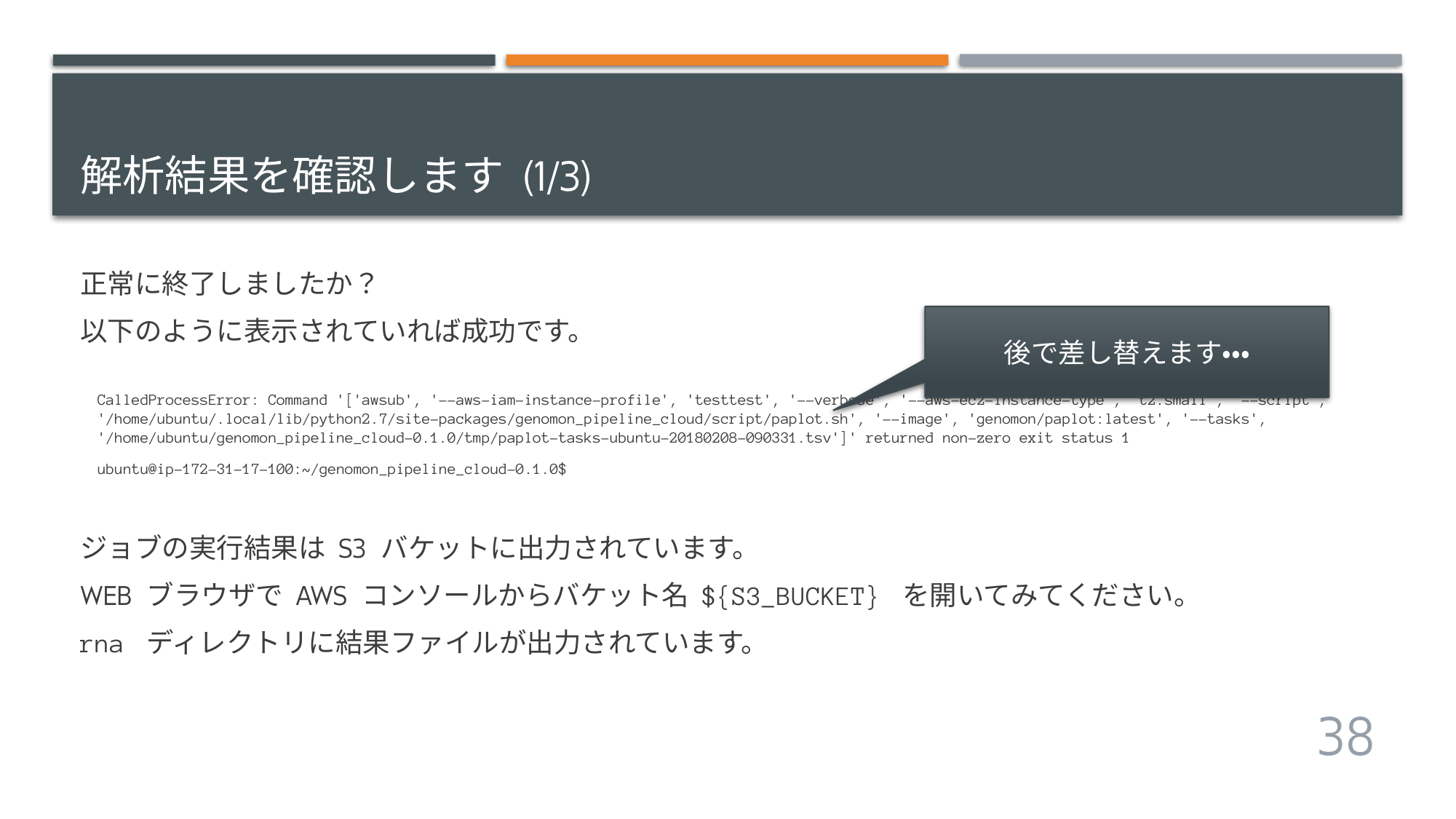

# 解析結果を確認します (1/3)
正常に終了しましたか？
以下のように表示されていれば成功です。
後で差し替えます・・・
CalledProcessError: Command '['awsub', '--aws-iam-instance-profile', 'testtest', '--verbose', '--aws-ec2-instance-type', 't2.small', '--script', '/home/ubuntu/.local/lib/python2.7/site-packages/genomon_pipeline_cloud/script/paplot.sh', '--image', 'genomon/paplot:latest', '--tasks', '/home/ubuntu/genomon_pipeline_cloud-0.1.0/tmp/paplot-tasks-ubuntu-20180208-090331.tsv']' returned non-zero exit status 1
ubuntu@ip-172-31-17-100:~/genomon_pipeline_cloud-0.1.0$
ジョブの実行結果は S3 バケットに出力されています。
WEB ブラウザで AWS コンソールからバケット名 ${S3_BUCKET} を開いてみてください。
rna ディレクトリに結果ファイルが出力されています。

38